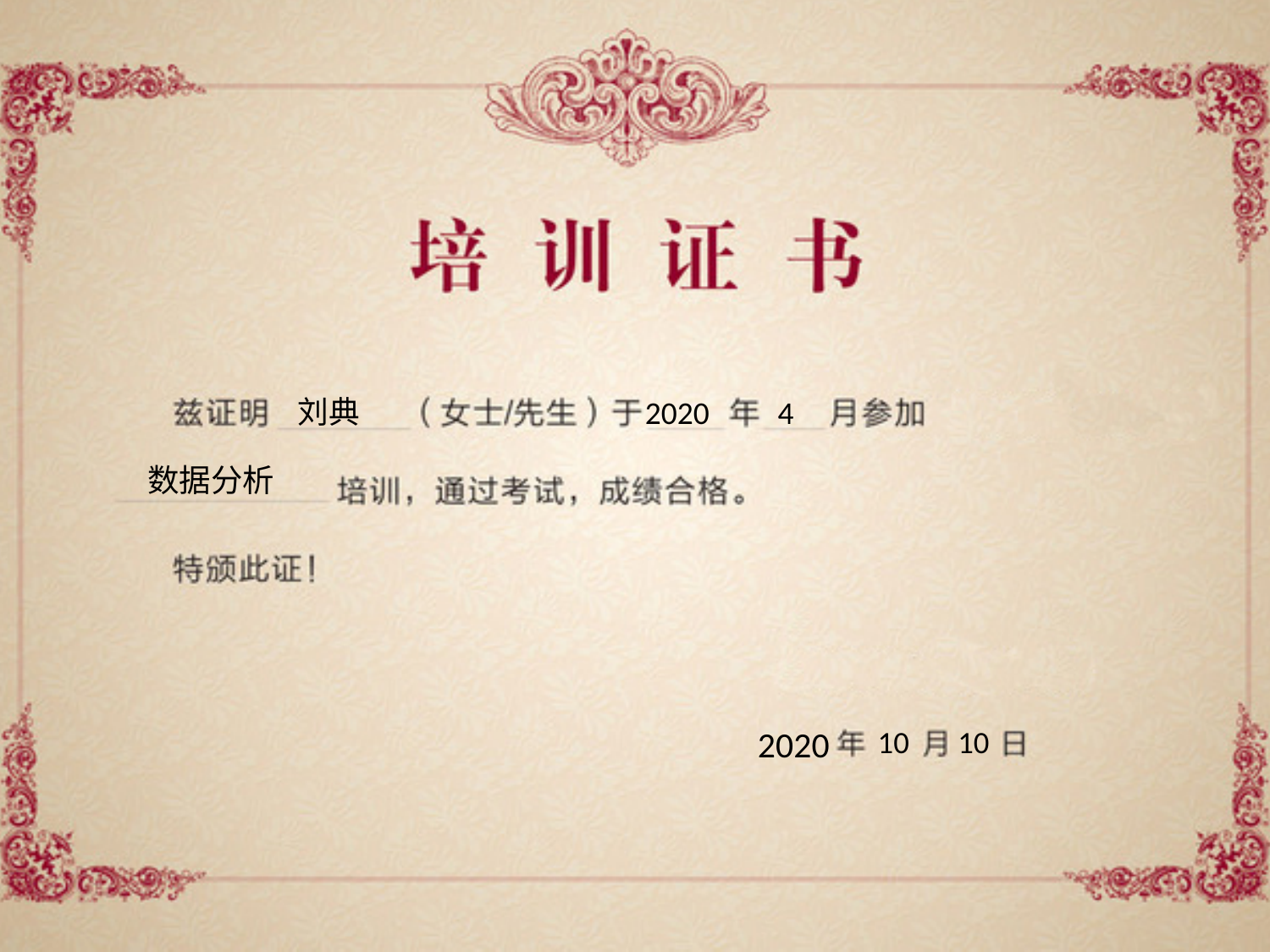

刘典
2020
4
数据分析
2020
10
10